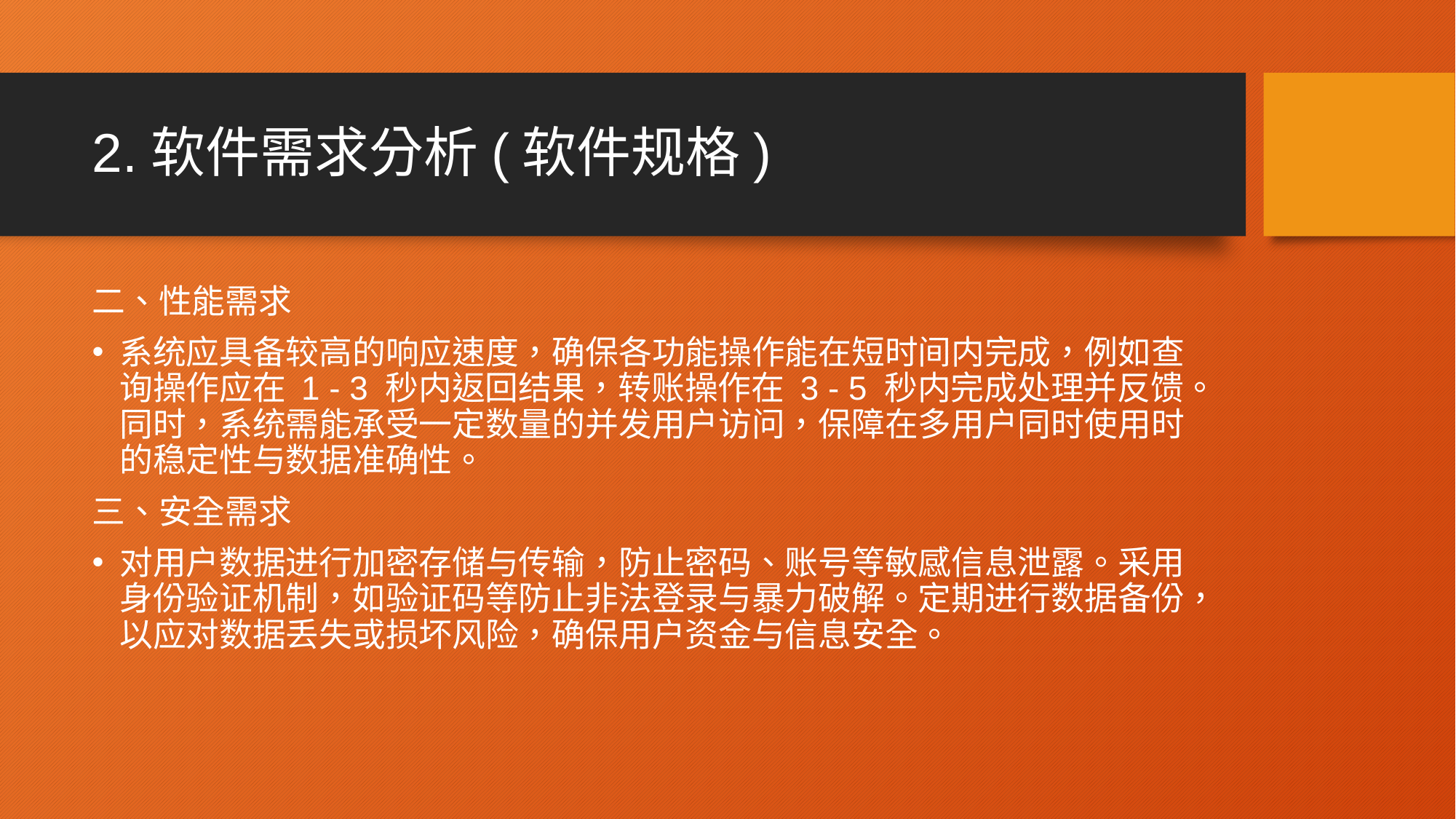

# 2.软件需求分析(软件规格)
二、性能需求
系统应具备较高的响应速度，确保各功能操作能在短时间内完成，例如查询操作应在 1 - 3 秒内返回结果，转账操作在 3 - 5 秒内完成处理并反馈。同时，系统需能承受一定数量的并发用户访问，保障在多用户同时使用时的稳定性与数据准确性。
三、安全需求
对用户数据进行加密存储与传输，防止密码、账号等敏感信息泄露。采用身份验证机制，如验证码等防止非法登录与暴力破解。定期进行数据备份，以应对数据丢失或损坏风险，确保用户资金与信息安全。